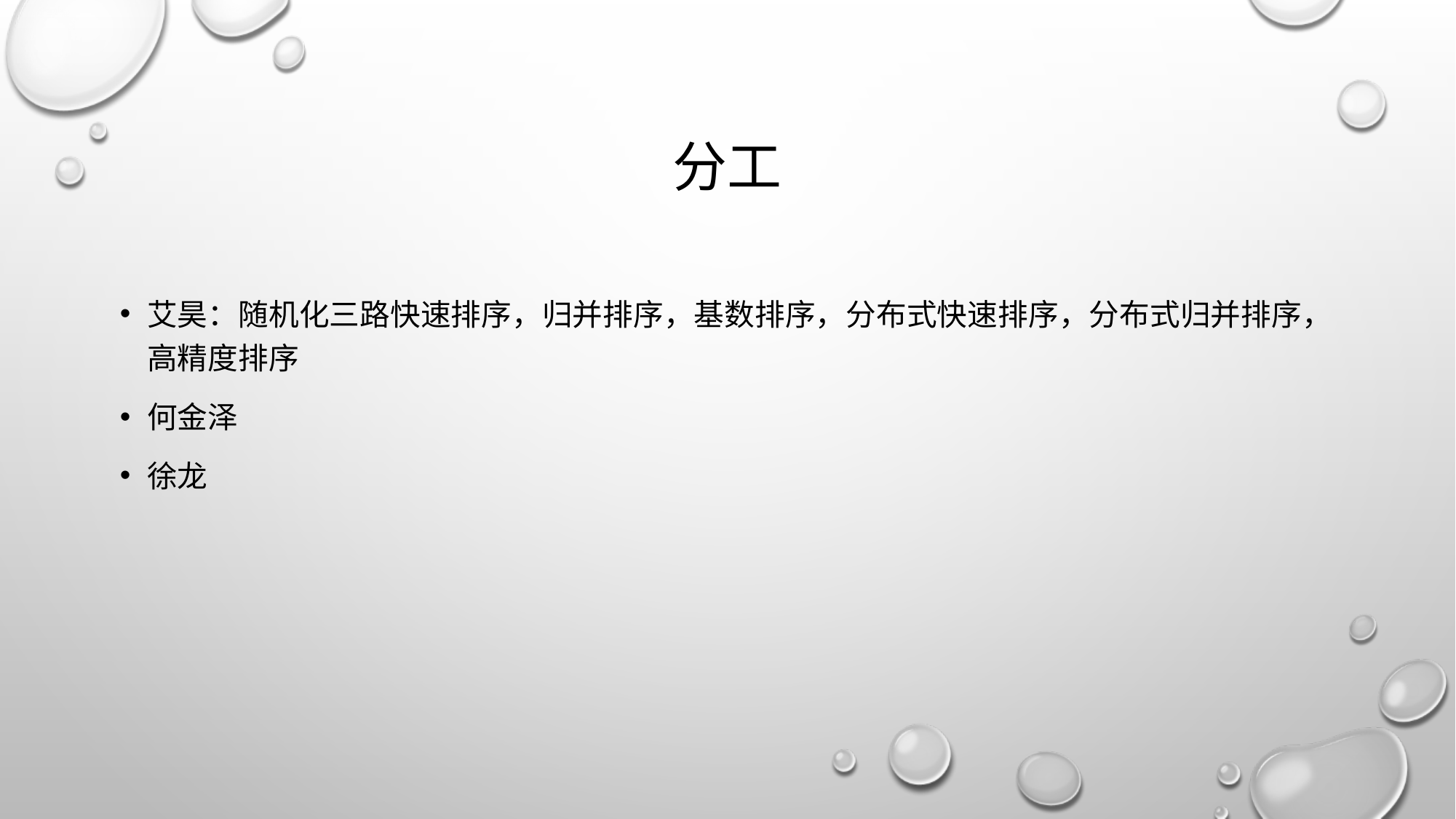

# 分工
艾昊：随机化三路快速排序，归并排序，基数排序，分布式快速排序，分布式归并排序，高精度排序
何金泽
徐龙